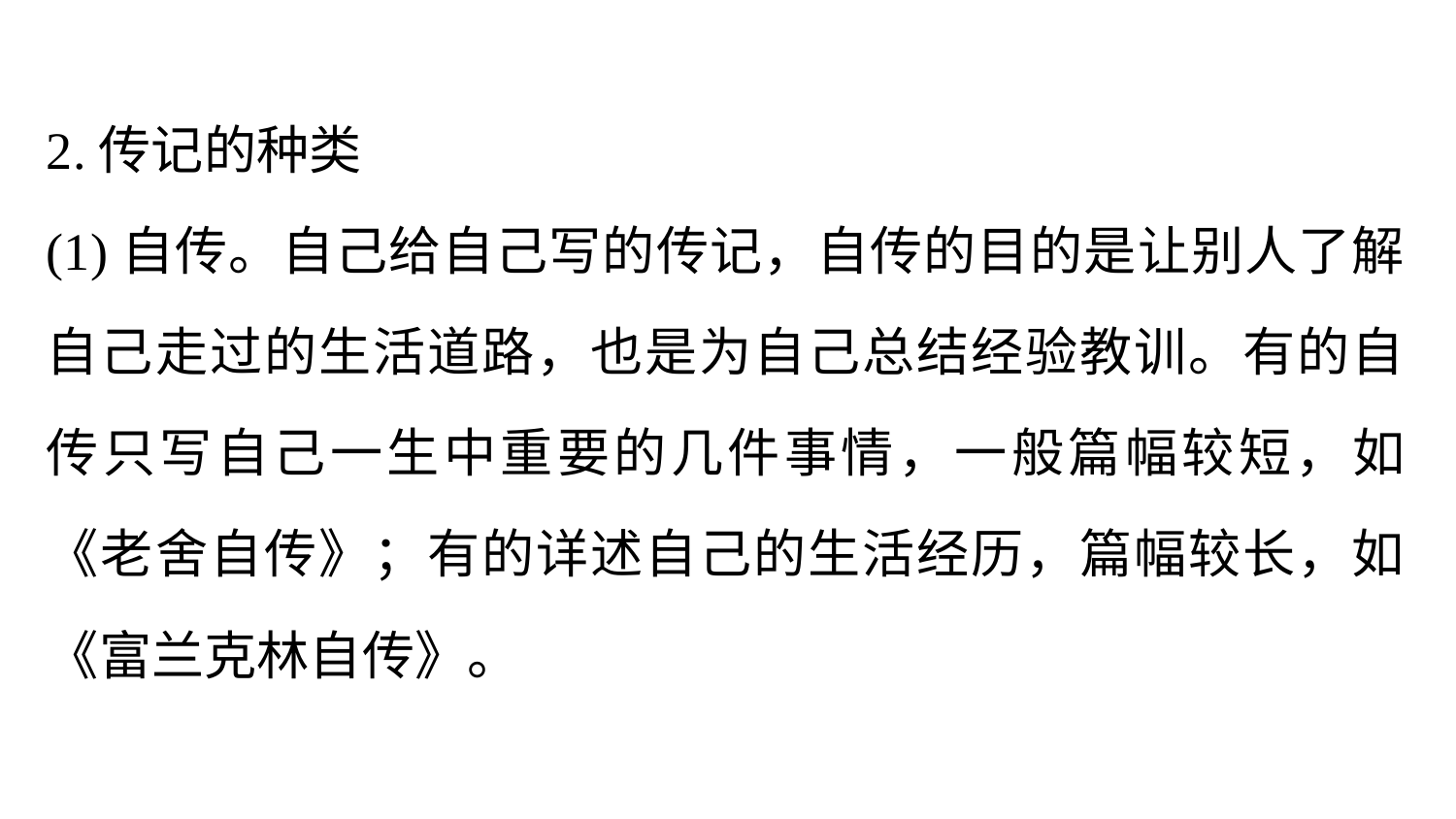

2.传记的种类
(1)自传。自己给自己写的传记，自传的目的是让别人了解自己走过的生活道路，也是为自己总结经验教训。有的自传只写自己一生中重要的几件事情，一般篇幅较短，如《老舍自传》；有的详述自己的生活经历，篇幅较长，如《富兰克林自传》。